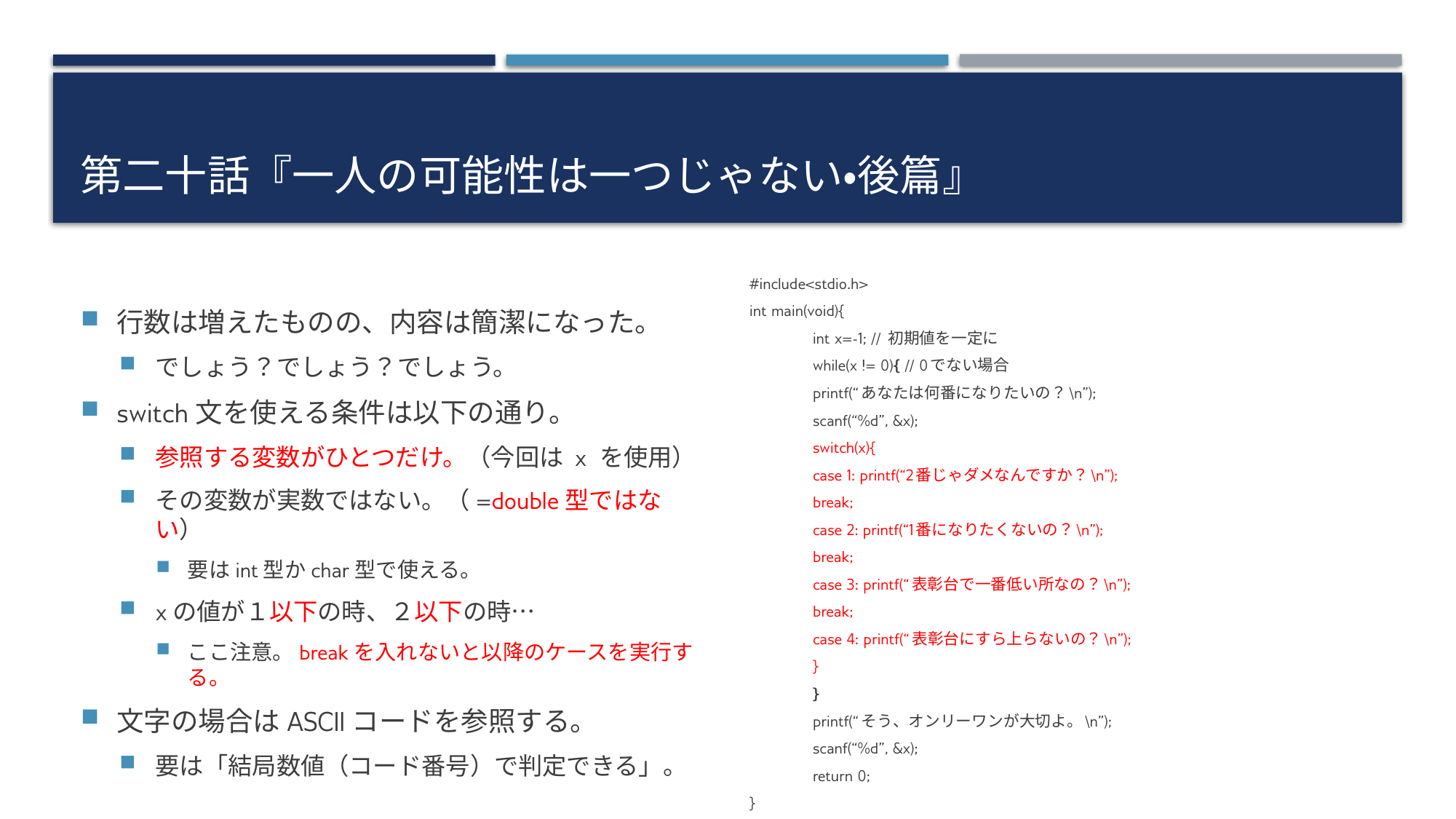

# 第二十話『一人の可能性は一つじゃない・後篇』
行数は増えたものの、内容は簡潔になった。
でしょう？でしょう？でしょう。
switch文を使える条件は以下の通り。
参照する変数がひとつだけ。（今回は x を使用）
その変数が実数ではない。（=double型ではない）
要はint型かchar型で使える。
xの値が１以下の時、２以下の時…
ここ注意。breakを入れないと以降のケースを実行する。
文字の場合はASCIIコードを参照する。
要は「結局数値（コード番号）で判定できる」。
#include<stdio.h>
int main(void){
	int x=-1; // 初期値を一定に
	while(x != 0){ // 0でない場合
		printf(“あなたは何番になりたいの？\n”);
		scanf(“%d”, &x);
		switch(x){
			case 1: printf(“2番じゃダメなんですか？\n”);
				break;
			case 2: printf(“1番になりたくないの？\n”);
				break;
			case 3: printf(“表彰台で一番低い所なの？\n”);
				break;
			case 4: printf(“表彰台にすら上らないの？\n”);
		}
	}
	printf(“そう、オンリーワンが大切よ。\n”);
	scanf(“%d”, &x);
	return 0;
}